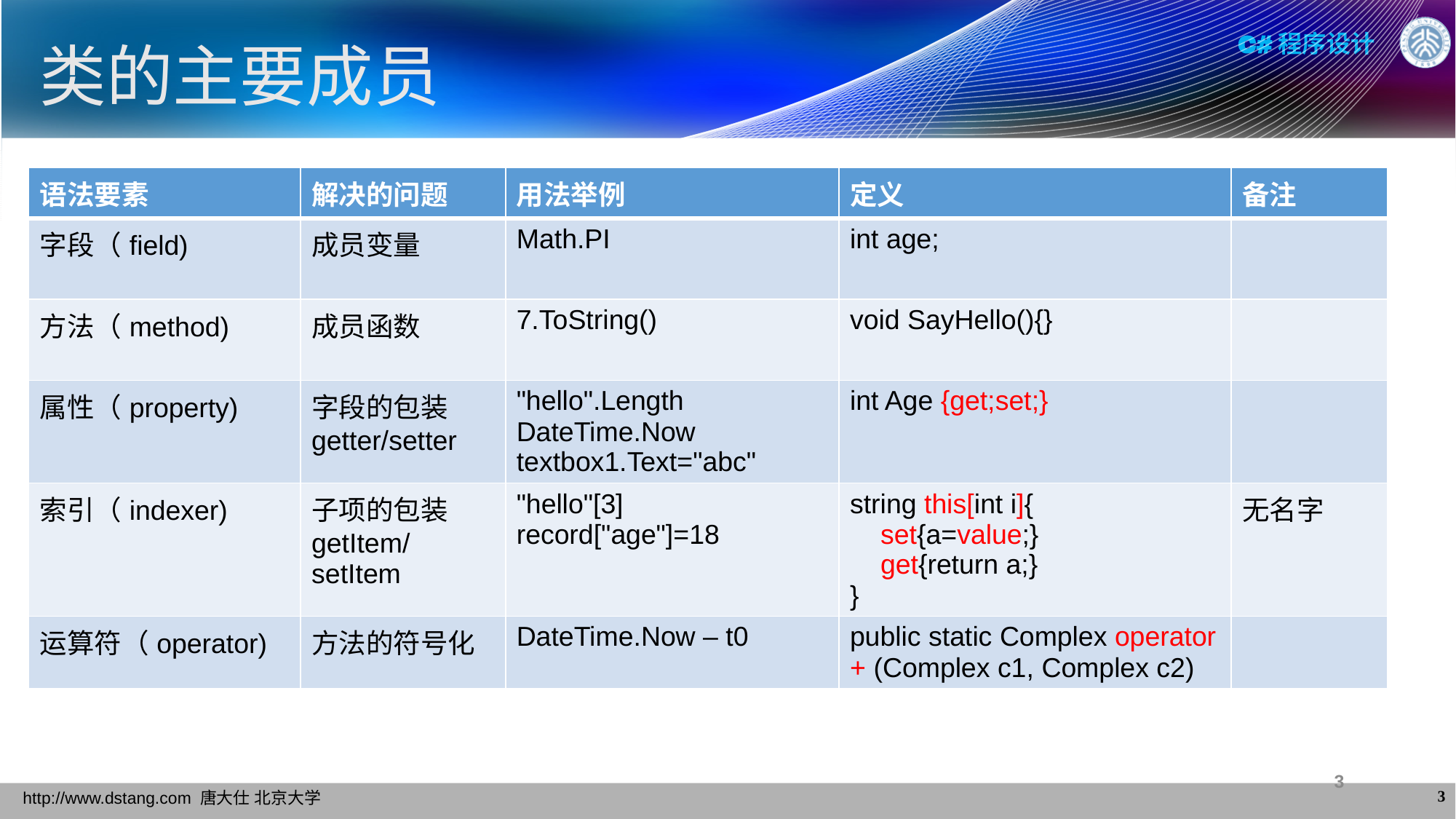

# 类的主要成员
| 语法要素 | 解决的问题 | 用法举例 | 定义 | 备注 |
| --- | --- | --- | --- | --- |
| 字段（field) | 成员变量 | Math.PI | int age; |  |
| 方法（method) | 成员函数 | 7.ToString() | void SayHello(){} |  |
| 属性（property) | 字段的包装getter/setter | "hello".Length DateTime.Now textbox1.Text="abc" | int Age {get;set;} |  |
| 索引（indexer) | 子项的包装 getItem/setItem | "hello"[3] record["age"]=18 | string this[int i]{ set{a=value;} get{return a;} } | 无名字 |
| 运算符（operator) | 方法的符号化 | DateTime.Now – t0 | public static Complex operator + (Complex c1, Complex c2) |  |
3